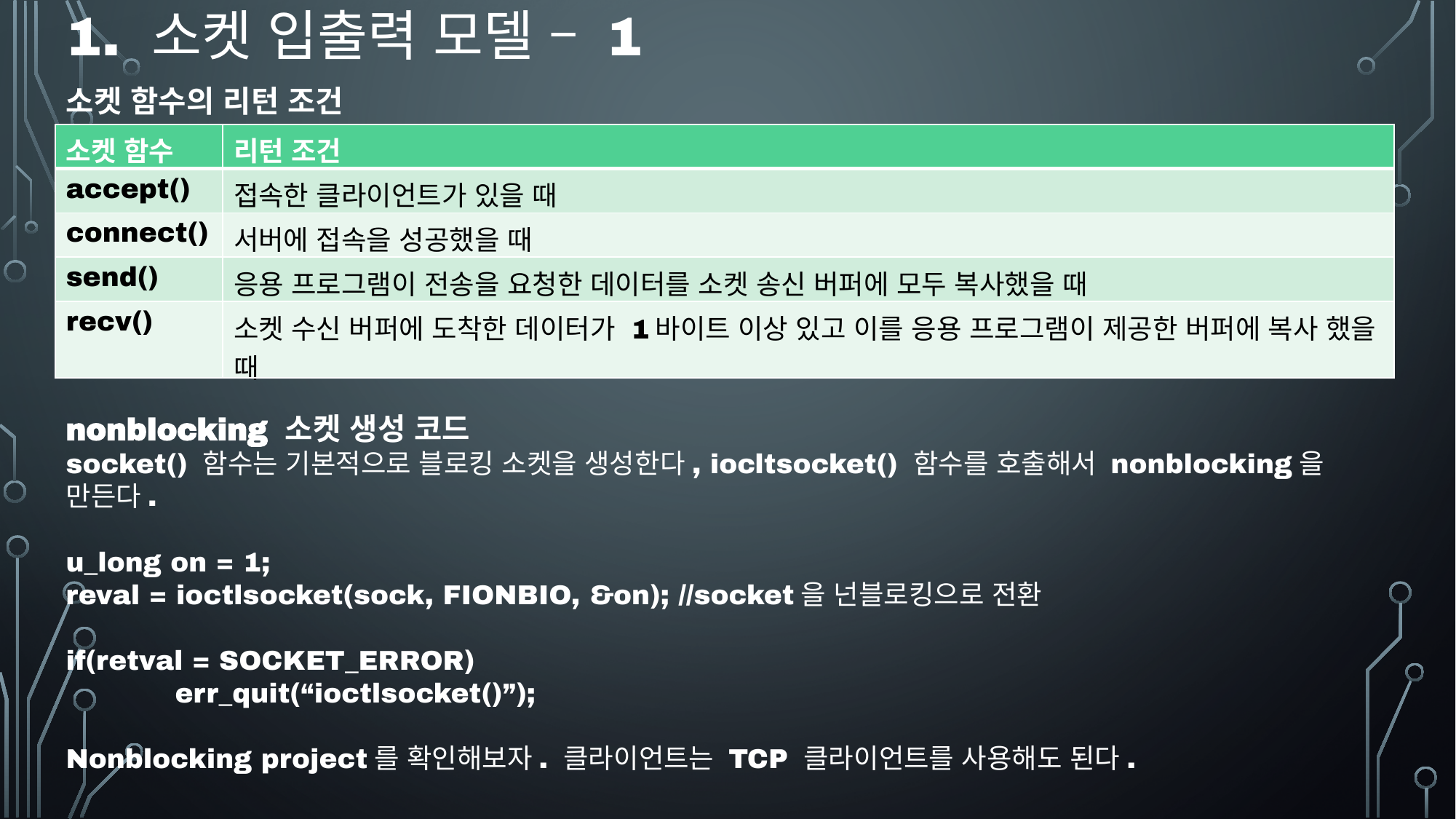

# 1. 소켓 입출력 모델 – 1
소켓 함수의 리턴 조건

nonblocking 소켓 생성 코드
socket() 함수는 기본적으로 블로킹 소켓을 생성한다, iocltsocket() 함수를 호출해서 nonblocking을 만든다.

u_long on = 1;
reval = ioctlsocket(sock, FIONBIO, &on); //socket을 넌블로킹으로 전환

if(retval = SOCKET_ERROR)
	err_quit(“ioctlsocket()”);

Nonblocking project를 확인해보자. 클라이언트는 TCP 클라이언트를 사용해도 된다.
| 소켓 함수 | 리턴 조건 |
| --- | --- |
| accept() | 접속한 클라이언트가 있을 때 |
| connect() | 서버에 접속을 성공했을 때 |
| send() | 응용 프로그램이 전송을 요청한 데이터를 소켓 송신 버퍼에 모두 복사했을 때 |
| recv() | 소켓 수신 버퍼에 도착한 데이터가 1바이트 이상 있고 이를 응용 프로그램이 제공한 버퍼에 복사 했을 때 |